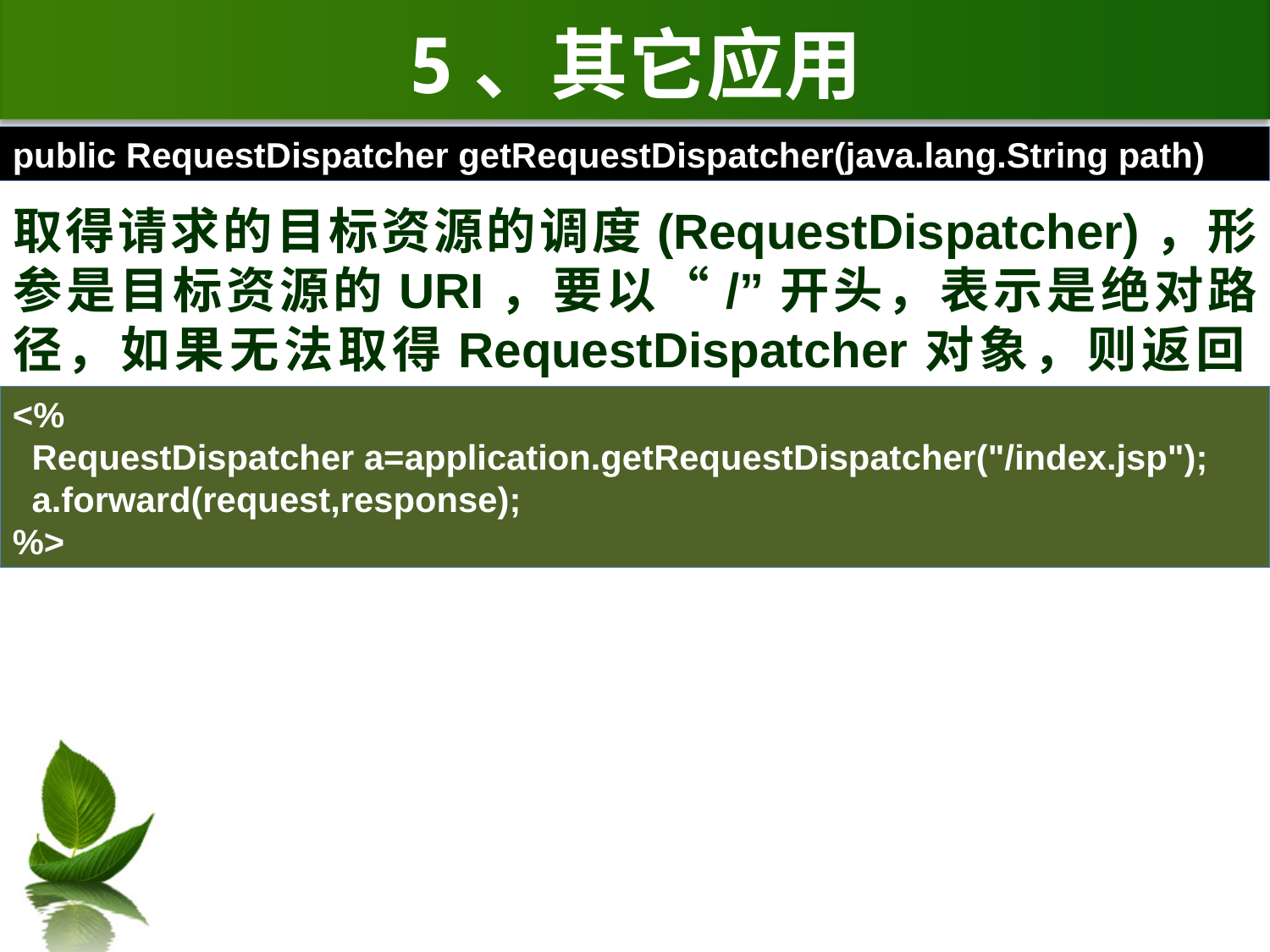

# 5、其它应用
public RequestDispatcher getRequestDispatcher(java.lang.String path)
取得请求的目标资源的调度(RequestDispatcher)，形参是目标资源的URI，要以“/”开头，表示是绝对路径，如果无法取得RequestDispatcher对象，则返回null。
<%
  RequestDispatcher a=application.getRequestDispatcher("/index.jsp");
  a.forward(request,response);
%>